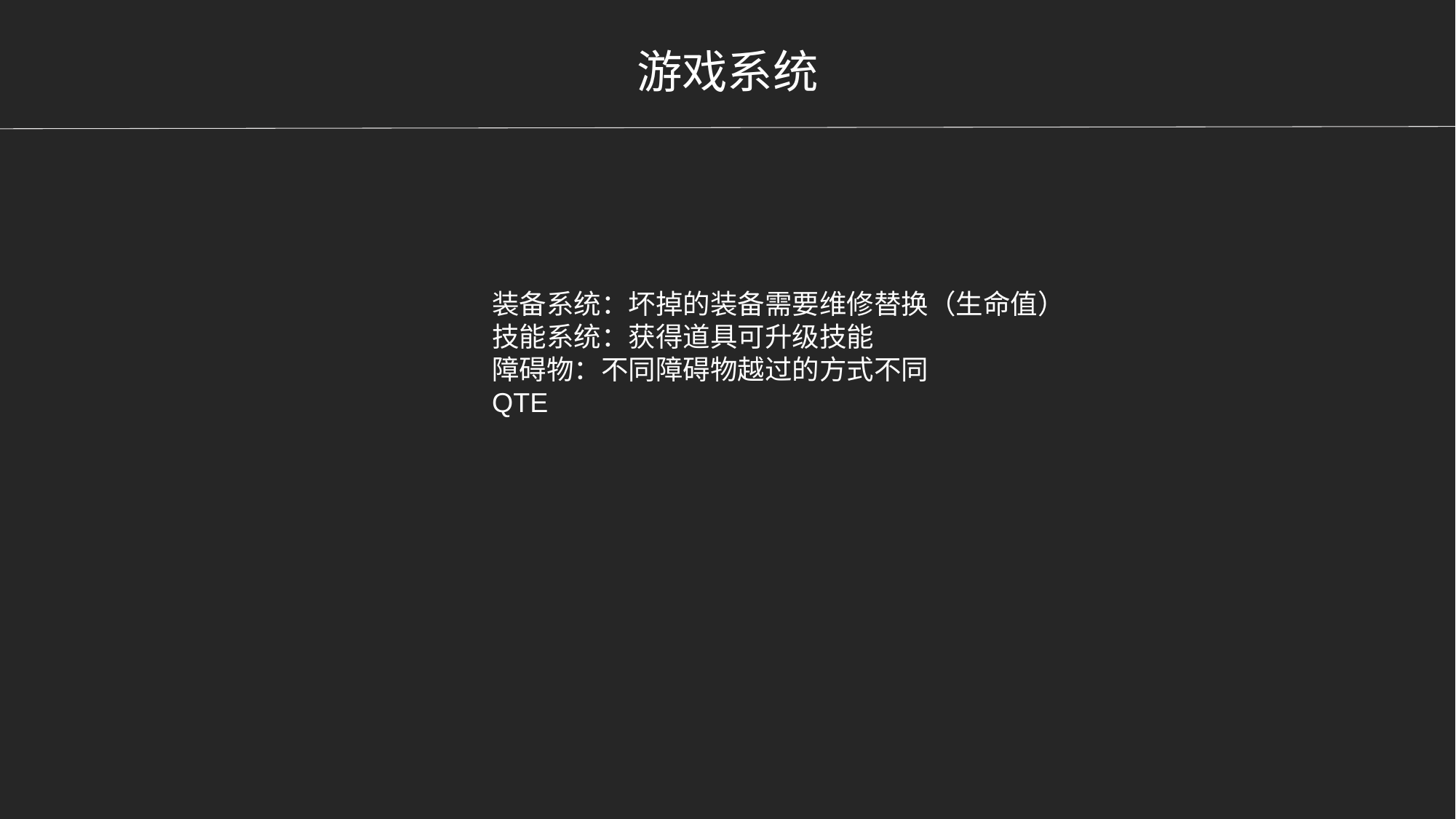

游戏系统
装备系统：坏掉的装备需要维修替换（生命值）
技能系统：获得道具可升级技能
障碍物：不同障碍物越过的方式不同
QTE